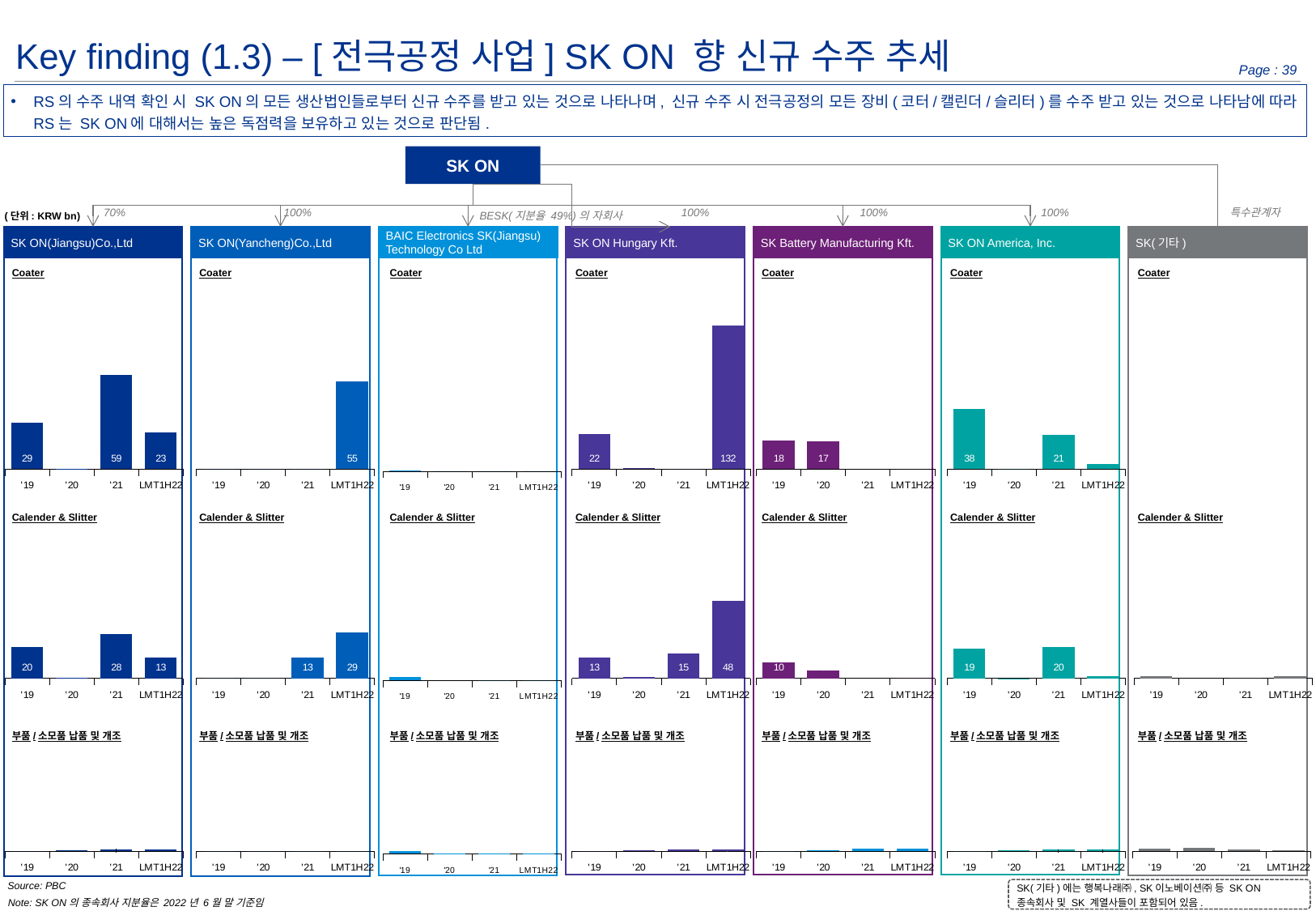

Key finding (1.3) – [전극공정 사업] SK ON 향 신규 수주 추세
RS의 수주 내역 확인 시 SK ON의 모든 생산법인들로부터 신규 수주를 받고 있는 것으로 나타나며, 신규 수주 시 전극공정의 모든 장비(코터/캘린더/슬리터)를 수주 받고 있는 것으로 나타남에 따라 RS는 SK ON에 대해서는 높은 독점력을 보유하고 있는 것으로 판단됨.
SK ON
70%
100%
100%
100%
100%
특수관계자
BESK(지분율 49%)의 자회사
(단위: KRW bn)
SK ON(Jiangsu)Co.,Ltd

SK ON(Yancheng)Co.,Ltd

BAIC Electronics SK(Jiangsu)
Technology Co Ltd

SK ON Hungary Kft.

SK Battery Manufacturing Kft.

SK ON America, Inc.

SK(기타)

Coater
Coater
Coater
Coater
Coater
Coater
Coater

### Chart

| Category |  |
|---|---|
| '19 | 28874277300.0 |
| '20 | 266082300.0 |
| '21 | 59087317827.0 |
| LMT1H22 | 23073944104.0 |

### Chart

| Category |  |
|---|---|
| '19 | 0.0 |
| '20 | 0.0 |
| '21 | 0.0 |
| LMT1H22 | 54739999960.0 |

### Chart

| Category |  |
|---|---|
| '19 | 347526000.0 |
| '20 | 0.0 |
| '21 | 0.0 |
| LMT1H22 | 0.0 |

### Chart

| Category |  |
|---|---|
| '19 | 22004455000.0 |
| '20 | 435471000.0 |
| '21 | 0.0 |
| LMT1H22 | 131659999786.0 |

### Chart

| Category |  |
|---|---|
| '19 | 17743100550.0 |
| '20 | 17300838000.0 |
| '21 | -1244897800.0 |
| LMT1H22 | 0.0 |

### Chart

| Category |  |
|---|---|
| '19 | 37578870000.0 |
| '20 | 0.0 |
| '21 | 21245130000.0 |
| LMT1H22 | 2957400000.0 |
Calender & Slitter
Calender & Slitter
Calender & Slitter
Calender & Slitter
Calender & Slitter
Calender & Slitter
Calender & Slitter

### Chart

| Category |  |
|---|---|
| '19 | 19764211200.0 |
| '20 | 182131200.0 |
| '21 | 27879667560.0 |
| LMT1H22 | 13192835910.0 |

### Chart

| Category |  |
|---|---|
| '19 | 0.0 |
| '20 | 0.0 |
| '21 | 12993357600.0 |
| LMT1H22 | 28691634899.0 |

### Chart

| Category |  |
|---|---|
| '19 | 2205594000.0000014 |
| '20 | -70420000.0 |
| '21 | 0.0 |
| LMT1H22 | 0.0 |

### Chart

| Category |  |
|---|---|
| '19 | 13078288800.0 |
| '20 | 658261500.0 |
| '21 | 15367344000.0 |
| LMT1H22 | 48369895783.0 |

### Chart

| Category |  |
|---|---|
| '19 | 10017171000.0 |
| '20 | 4753096075.0 |
| '21 | -279667460.0 |
| LMT1H22 | 0.0 |

### Chart

| Category |  |
|---|---|
| '19 | 18811193957.0 |
| '20 | 3.0 |
| '21 | 19501914957.0 |
| LMT1H22 | 1182848400.0 |

### Chart

| Category |  |
|---|---|
| '19 | 1110000000.0 |
| '20 | -215000000.0 |
| '21 | 0.0 |
| LMT1H22 | 1379765000.0 |

### Chart

| Category |  |
|---|---|
| '19 | 0.0 |
| '20 | 370889662.0 |
| '21 | 1225190157.0 |
| LMT1H22 | 819545249.0 |

### Chart

| Category |  |
|---|---|
| '19 | 0.0 |
| '20 | 0.0 |
| '21 | 0.0 |
| LMT1H22 | 0.0 |

### Chart

| Category |  |
|---|---|
| '19 | 0.0 |
| '20 | 404527174.0 |
| '21 | 1081307464.0 |
| LMT1H22 | 1155013285.0 |

### Chart

| Category |  |
|---|---|
| '19 | 0.0 |
| '20 | 448263614.0 |
| '21 | 1283662580.0 |
| LMT1H22 | 1336159305.0 |

### Chart

| Category |  |
|---|---|
| '19 | 0.0 |
| '20 | 573289900.0 |
| '21 | 757923037.0 |
| LMT1H22 | 971379716.0 |

### Chart

| Category |  |
|---|---|
| '19 | 1278808080.0 |
| '20 | 2125113160.0 |
| '21 | 781237471.0 |
| LMT1H22 | 320293813.0 |

### Chart

| Category |  |
|---|---|
| '19 | 1282220000.0 |
| '20 | 191516939.0 |
| '21 | 161220204.0 |
| LMT1H22 | 86627629.0 |
부품/소모품 납품 및 개조
부품/소모품 납품 및 개조
부품/소모품 납품 및 개조
부품/소모품 납품 및 개조
부품/소모품 납품 및 개조
부품/소모품 납품 및 개조
부품/소모품 납품 및 개조

Source: PBC
SK(기타)에는 행복나래㈜, SK이노베이션㈜ 등 SK ON 종속회사 및 SK 계열사들이 포함되어 있음.
Note: SK ON의 종속회사 지분율은 2022년 6월 말 기준임